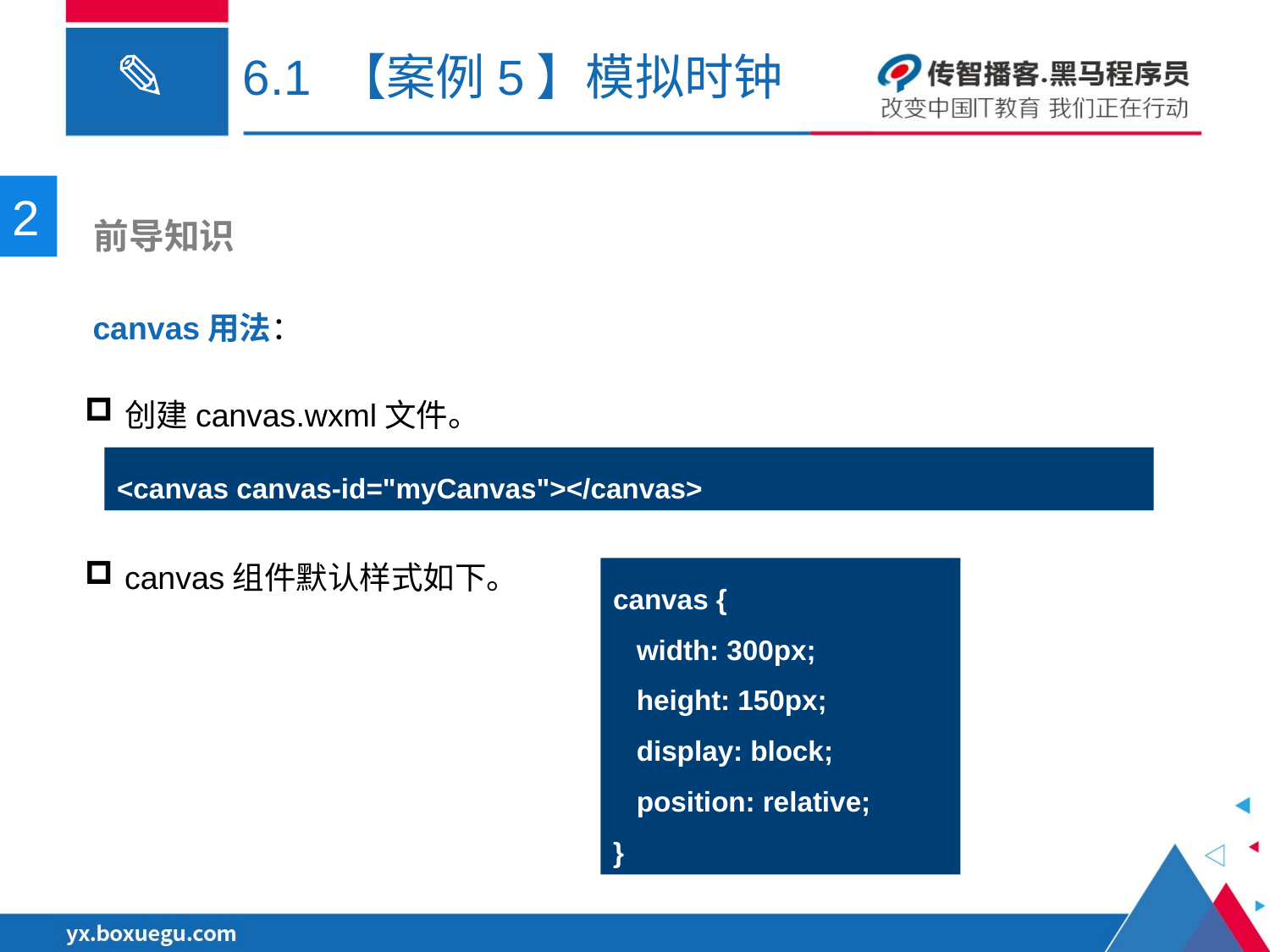

# 6.1 【案例5】模拟时钟

2
  前导知识
canvas用法：
创建canvas.wxml文件。
<canvas canvas-id="myCanvas"></canvas>
canvas组件默认样式如下。
canvas {
   width: 300px;
   height: 150px;
   display: block;
   position: relative;
}